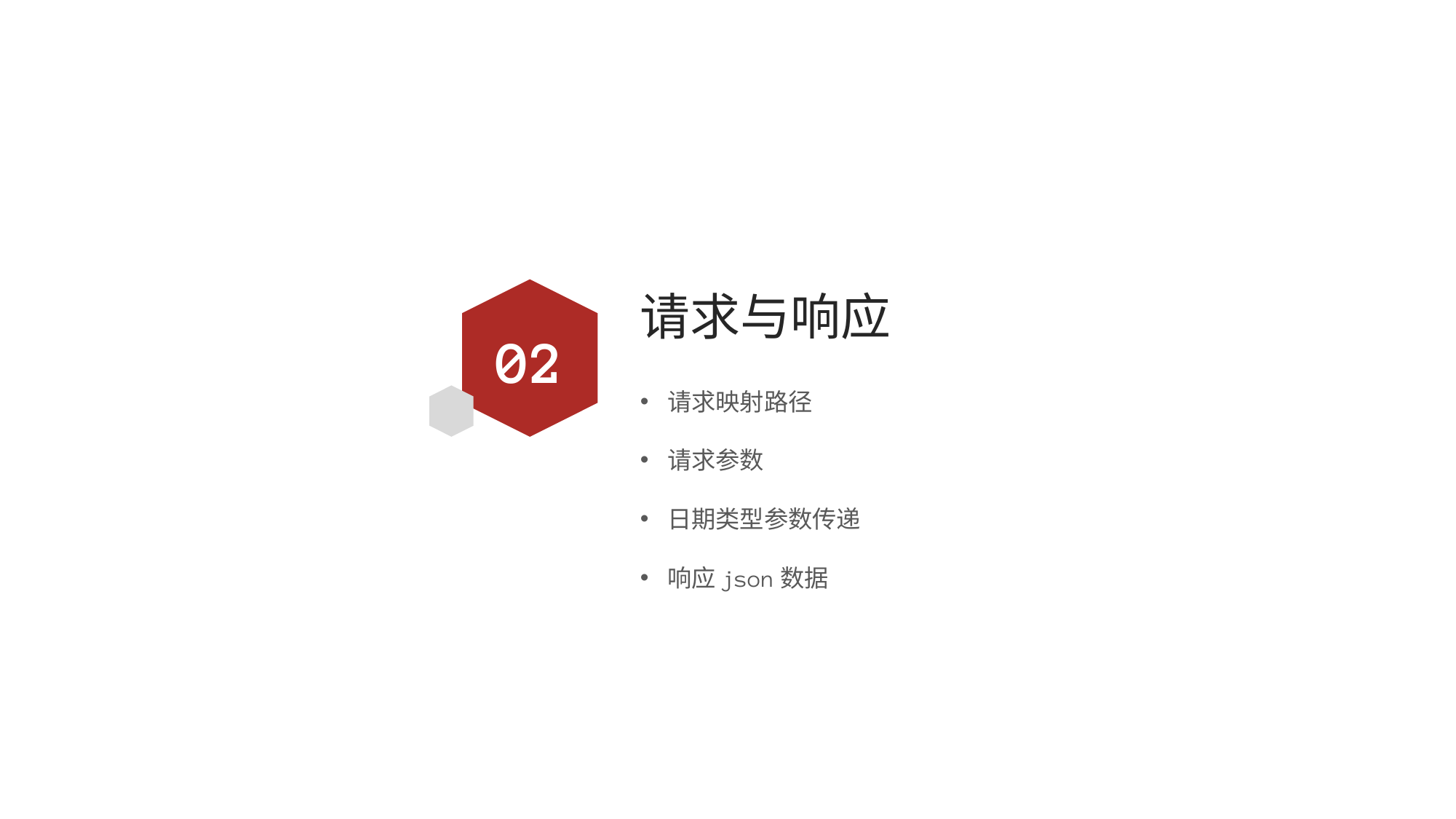

# 请求与响应
02
请求映射路径
请求参数
日期类型参数传递
响应json数据